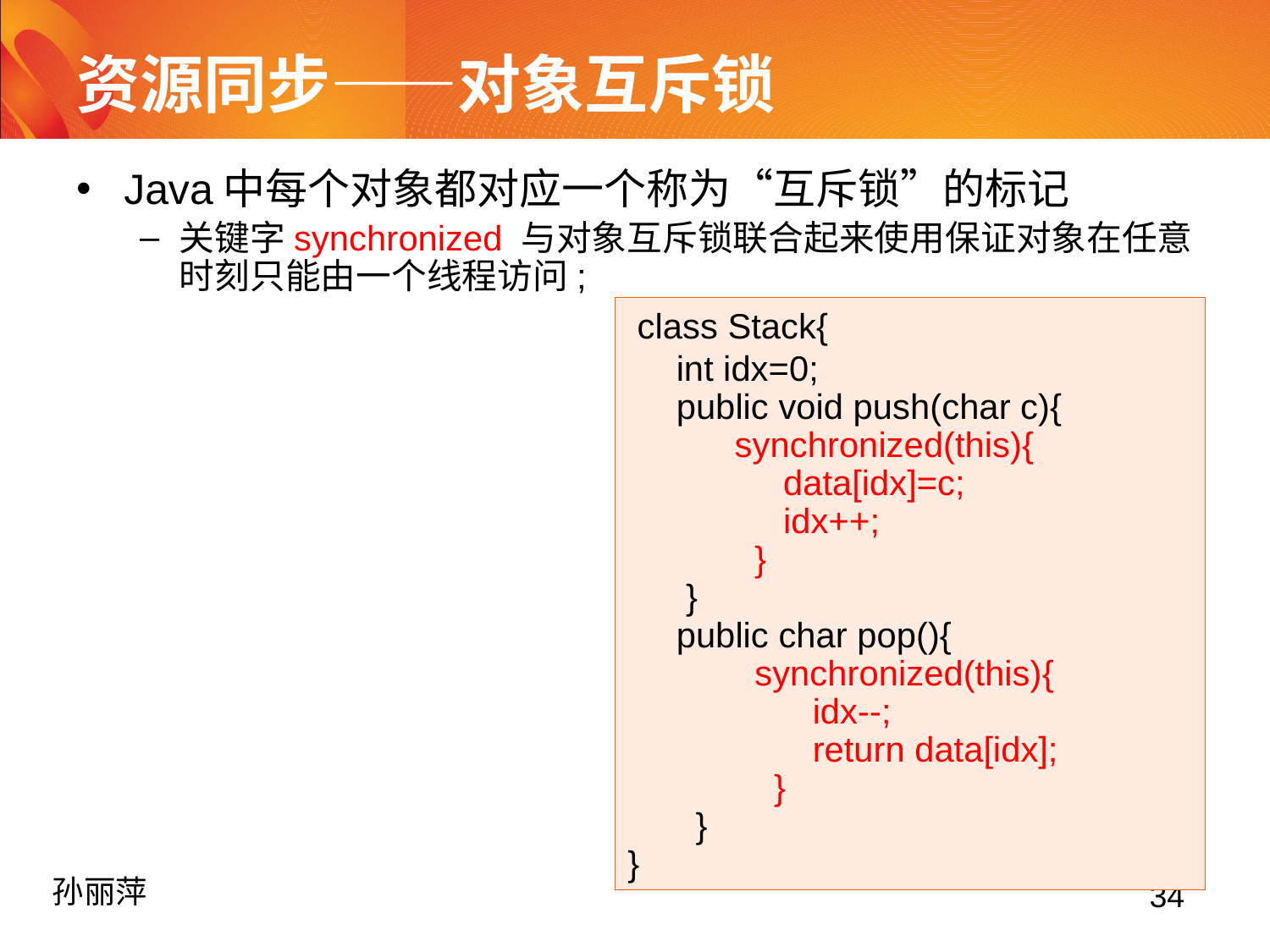

# 资源同步——对象互斥锁
Java中每个对象都对应一个称为“互斥锁”的标记
关键字synchronized 与对象互斥锁联合起来使用保证对象在任意时刻只能由一个线程访问;
 class Stack{
     int idx=0;
     public void push(char c){
           synchronized(this){
                data[idx]=c;
                idx++;
            	}
      }
     public char pop(){
          	synchronized(this){
                   idx--;
                   return data[idx];
       	  }
       }
}